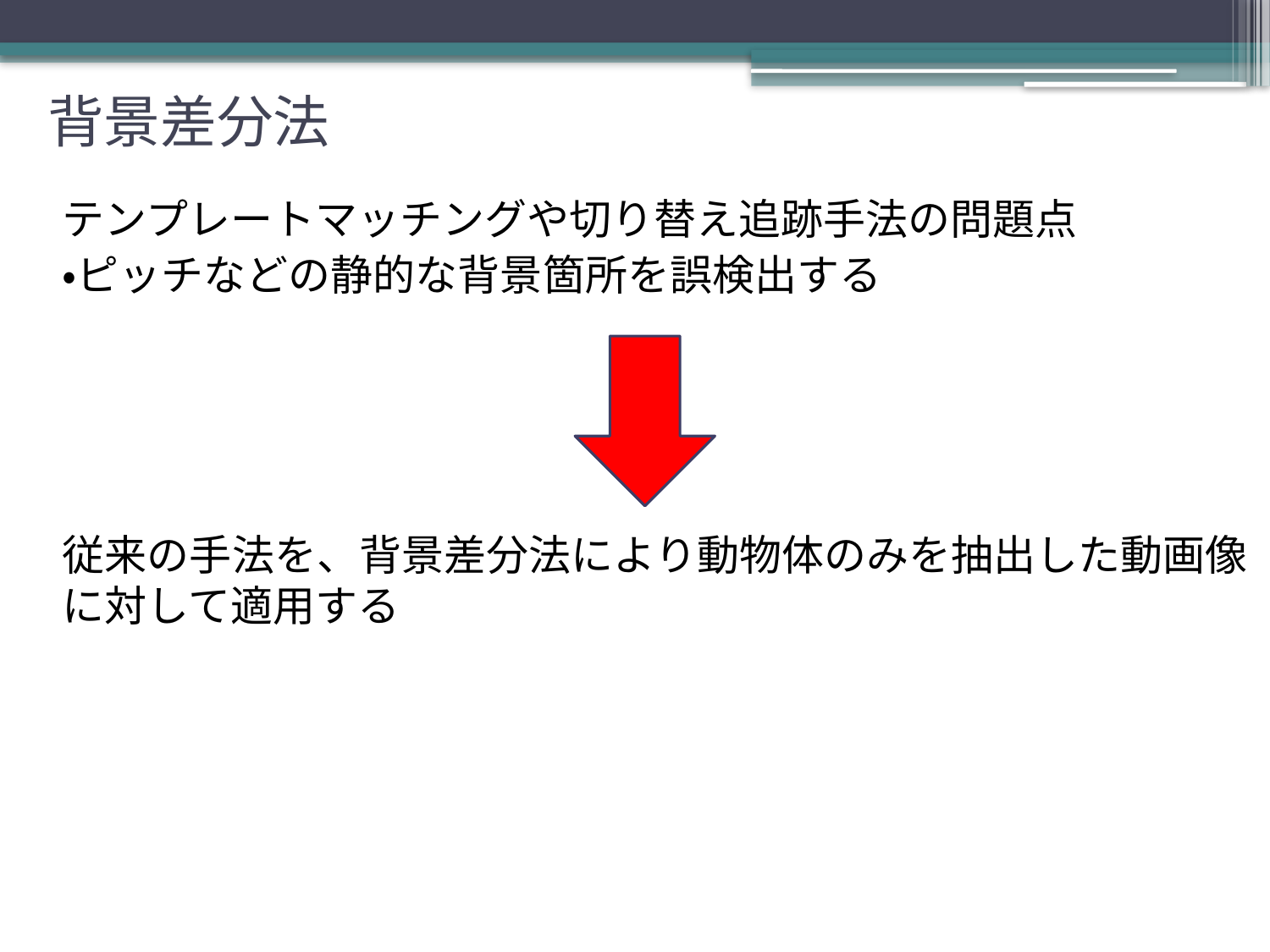

# 背景差分法
テンプレートマッチングや切り替え追跡手法の問題点
・ピッチなどの静的な背景箇所を誤検出する

従来の手法を、背景差分法により動物体のみを抽出した動画像に対して適用する